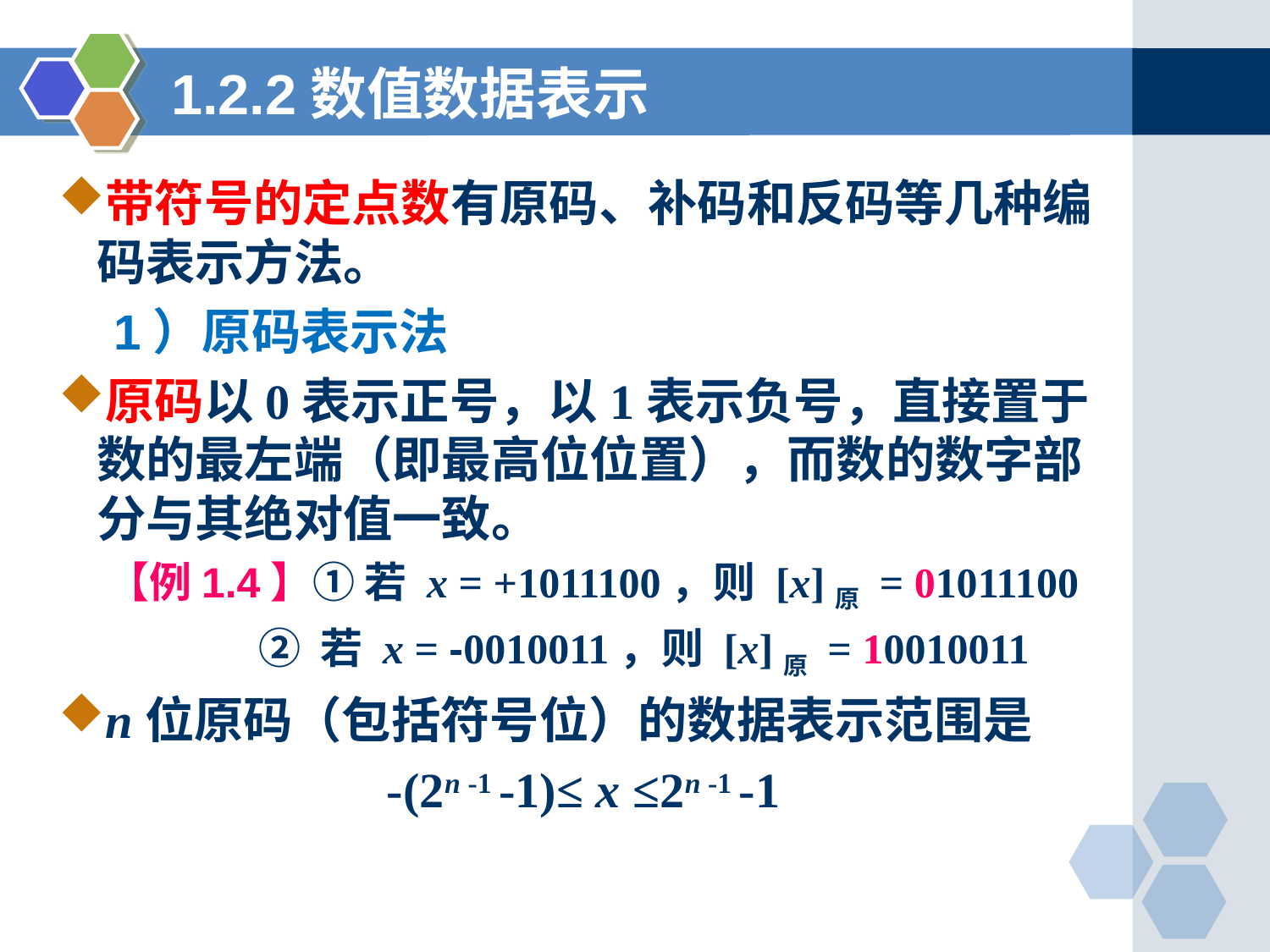

# 1.2.2数值数据表示
带符号的定点数有原码、补码和反码等几种编码表示方法。
    1）原码表示法
原码以0表示正号，以1表示负号，直接置于数的最左端（即最高位位置），而数的数字部分与其绝对值一致。
    【例1.4】① 若 x = +1011100，则 [x]原 = 01011100
                     ② 若 x = -0010011，则 [x]原 = 10010011
n位原码（包括符号位）的数据表示范围是
-(2n -1 -1)≤ x ≤2n -1 -1